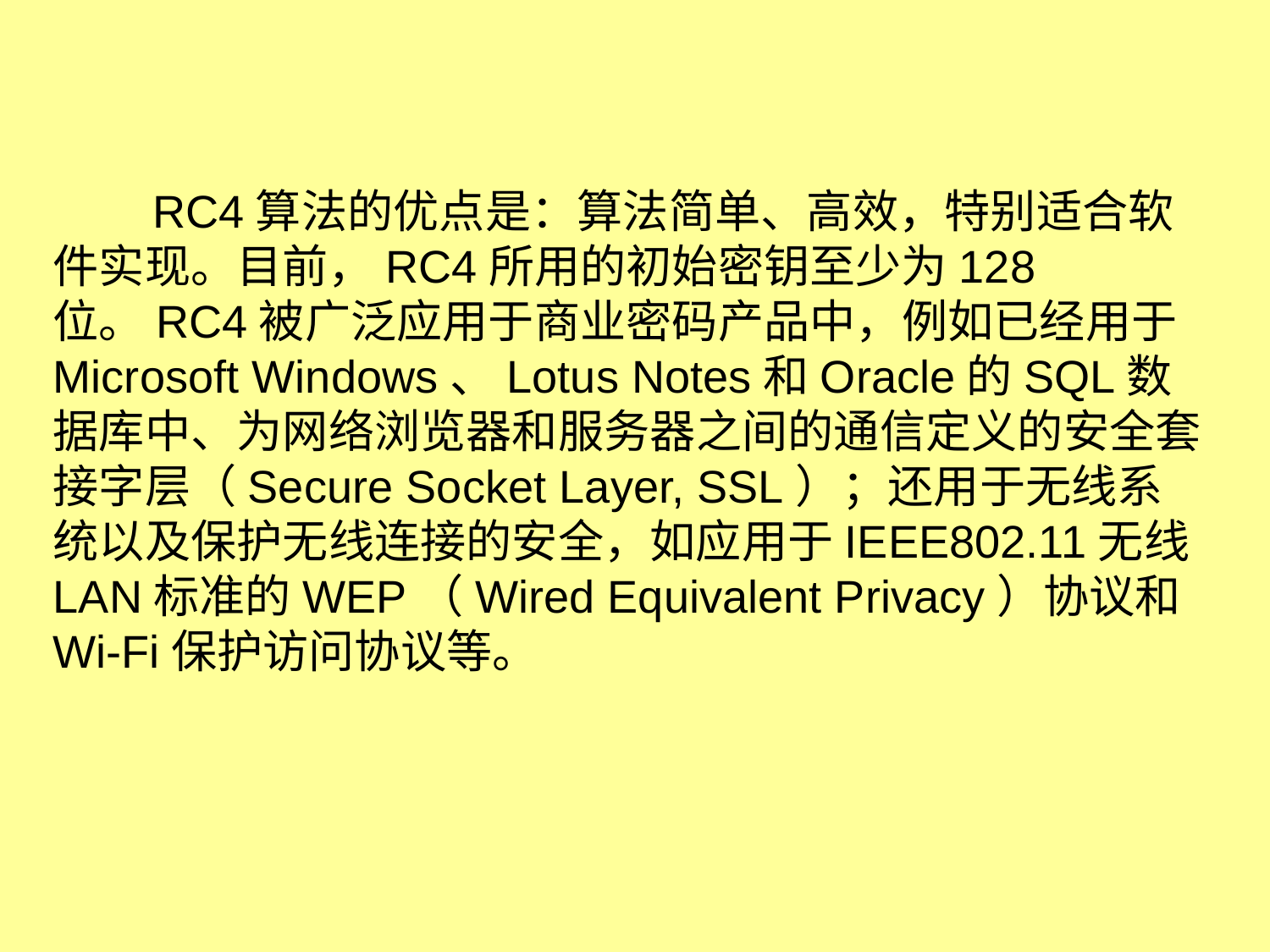

#
RC4算法的优点是：算法简单、高效，特别适合软件实现。目前，RC4所用的初始密钥至少为128位。RC4被广泛应用于商业密码产品中，例如已经用于Microsoft Windows、Lotus Notes和Oracle的SQL数据库中、为网络浏览器和服务器之间的通信定义的安全套接字层（Secure Socket Layer, SSL）；还用于无线系统以及保护无线连接的安全，如应用于IEEE802.11无线LAN标准的WEP（Wired Equivalent Privacy）协议和Wi-Fi保护访问协议等。